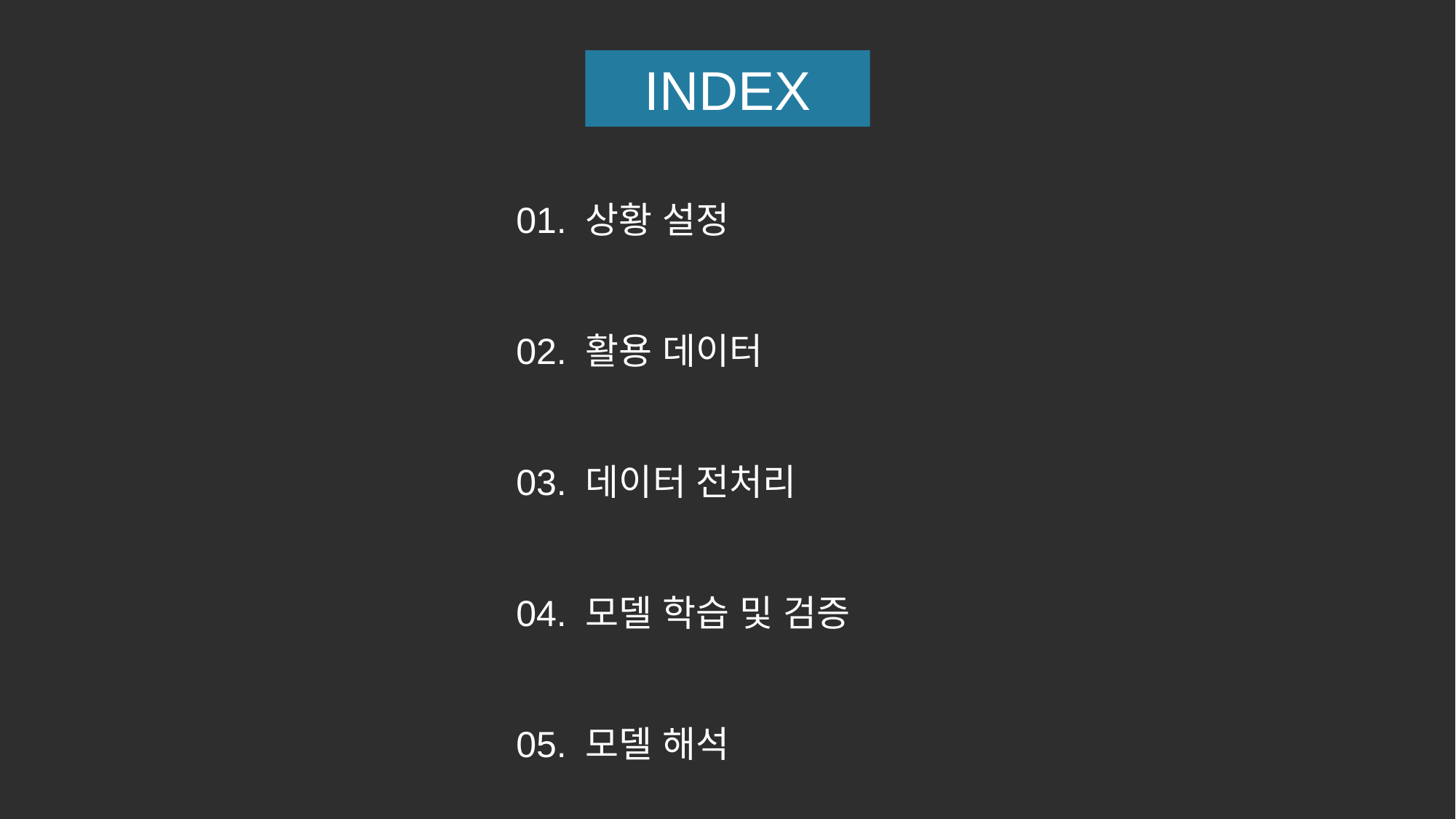

INDEX
01. 상황 설정

02. 활용 데이터

03. 데이터 전처리

04. 모델 학습 및 검증

05. 모델 해석